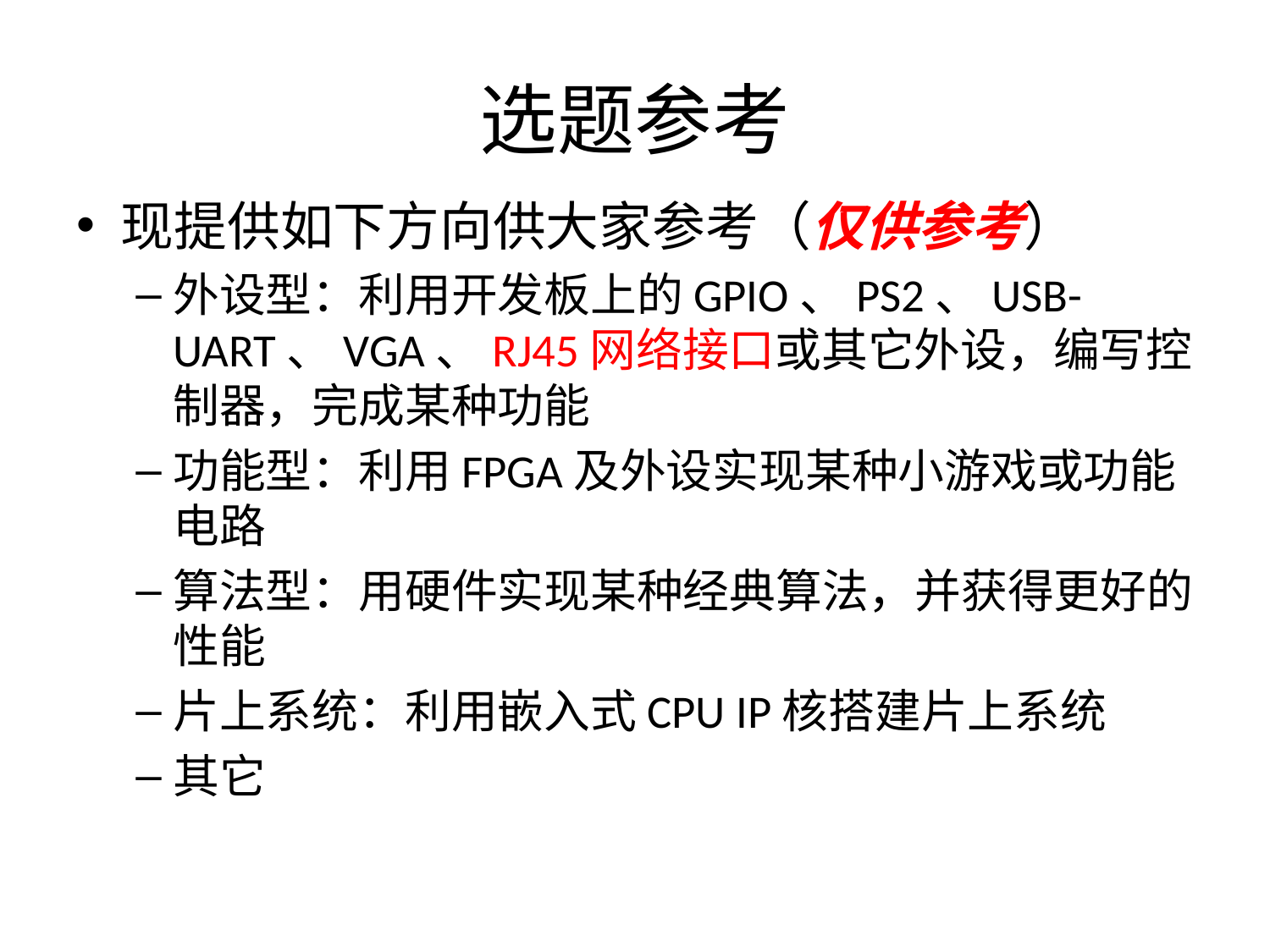

# 选题参考
现提供如下方向供大家参考（仅供参考）
外设型：利用开发板上的GPIO、PS2、USB-UART、VGA、RJ45网络接口或其它外设，编写控制器，完成某种功能
功能型：利用FPGA及外设实现某种小游戏或功能电路
算法型：用硬件实现某种经典算法，并获得更好的性能
片上系统：利用嵌入式CPU IP核搭建片上系统
其它